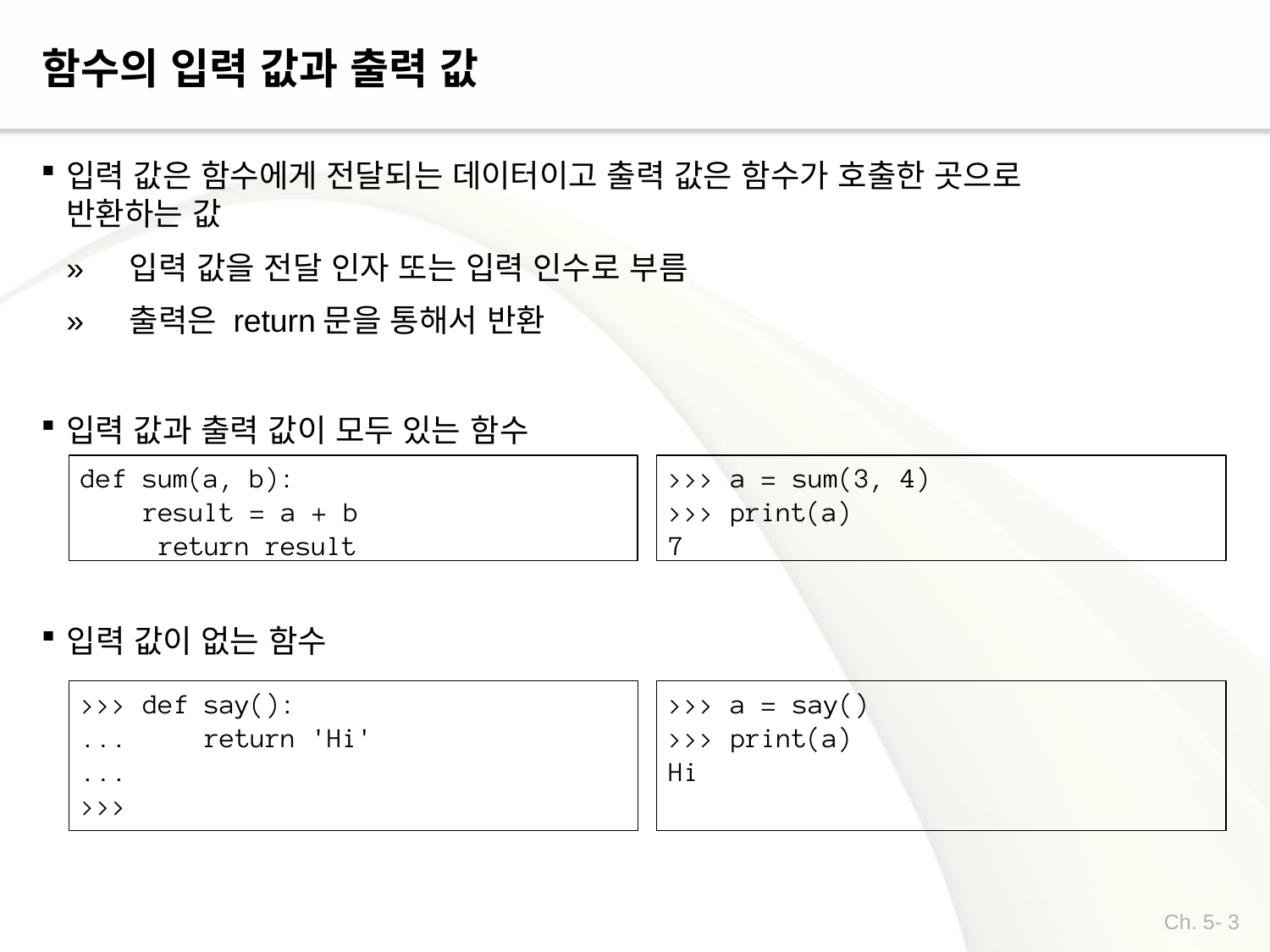

# 함수의 입력 값과 출력 값
입력 값은 함수에게 전달되는 데이터이고 출력 값은 함수가 호출한 곳으로  반환하는 값
»	입력 값을 전달 인자 또는 입력 인수로 부름
»	출력은 return문을 통해서 반환

입력 값과 출력 값이 모두 있는 함수
def sum(a, b):  result = a + b  return result
>>> a = sum(3, 4)
>>> print(a)
7
입력 값이 없는 함수

>>> def say():
>>> a = say()
>>> print(a)
Hi
...
...
>>>
return 'Hi'
Ch. 5- 3